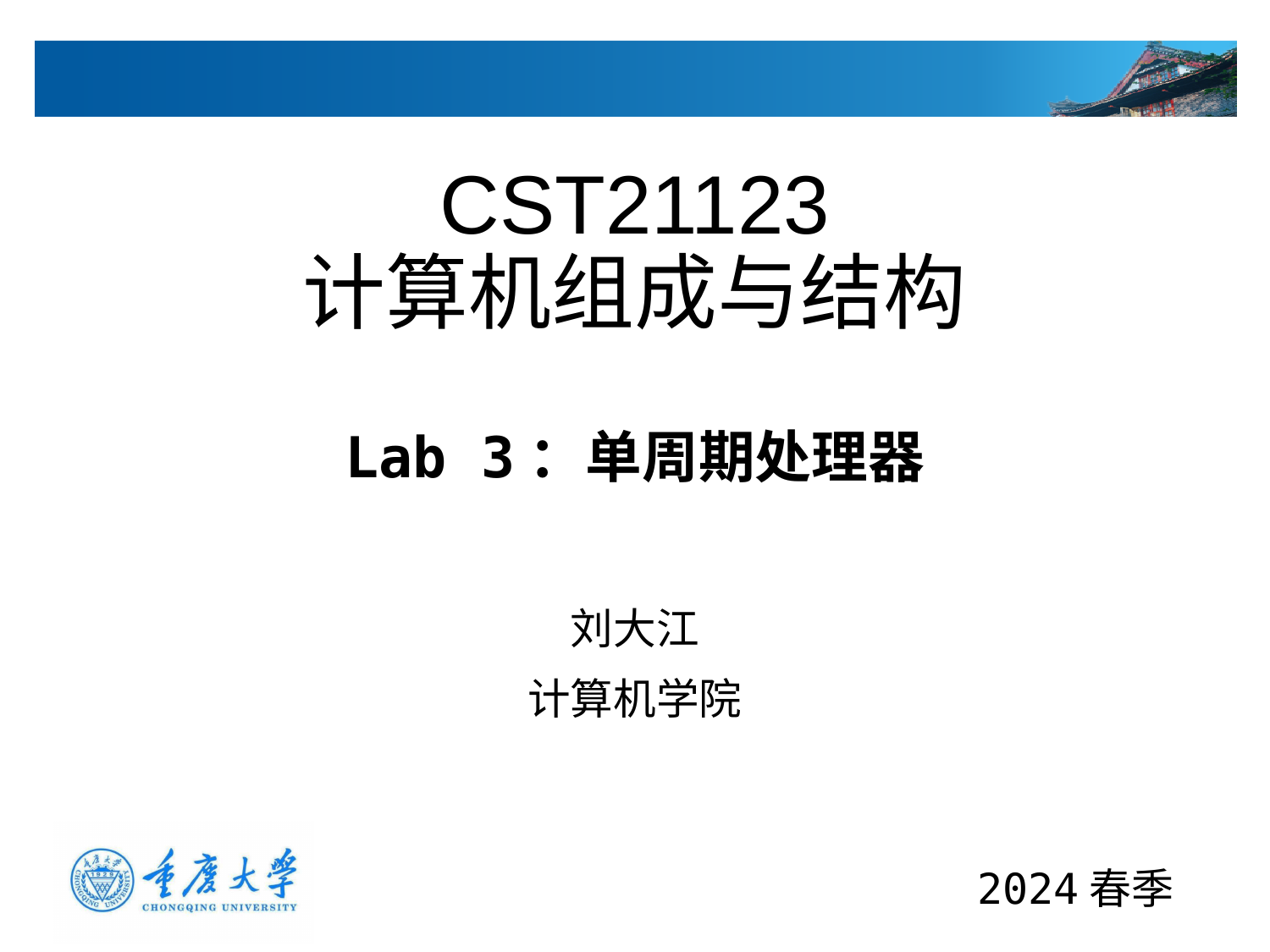

# CST21123 计算机组成与结构
Lab 3：单周期处理器
刘大江
计算机学院
2024春季
1